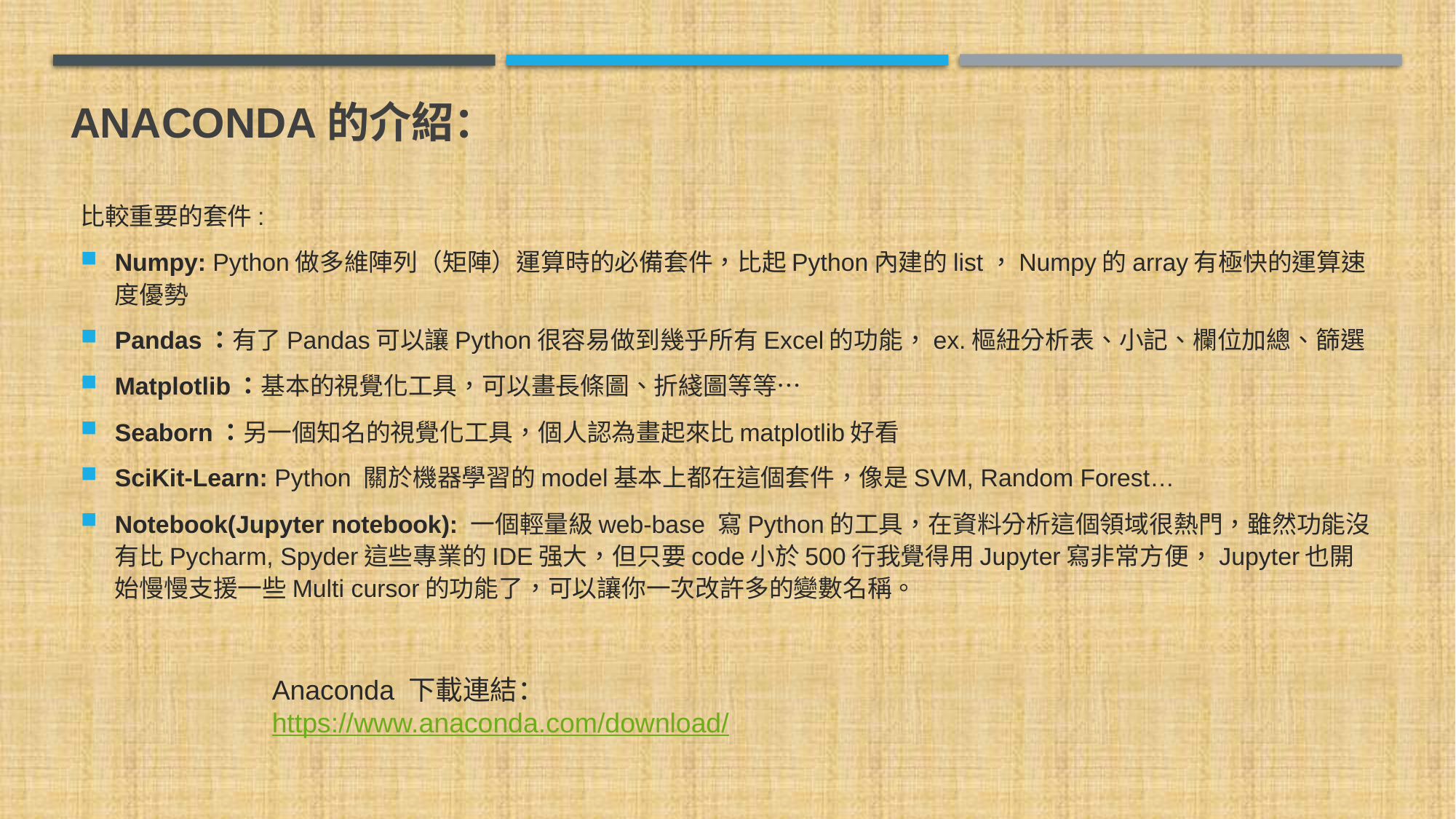

# Anaconda的介紹：
比較重要的套件:
Numpy: Python做多維陣列（矩陣）運算時的必備套件，比起Python內建的list，Numpy的array有極快的運算速度優勢
Pandas：有了Pandas可以讓Python很容易做到幾乎所有Excel的功能，ex.樞紐分析表、小記、欄位加總、篩選
Matplotlib：基本的視覺化工具，可以畫長條圖、折綫圖等等…
Seaborn：另一個知名的視覺化工具，個人認為畫起來比matplotlib好看
SciKit-Learn: Python 關於機器學習的model基本上都在這個套件，像是SVM, Random Forest…
Notebook(Jupyter notebook): 一個輕量級web-base 寫Python的工具，在資料分析這個領域很熱門，雖然功能沒有比Pycharm, Spyder這些專業的IDE强大，但只要code小於500行我覺得用Jupyter寫非常方便，Jupyter也開始慢慢支援一些Multi cursor的功能了，可以讓你一次改許多的變數名稱。

Anaconda 下載連結：https://www.anaconda.com/download/